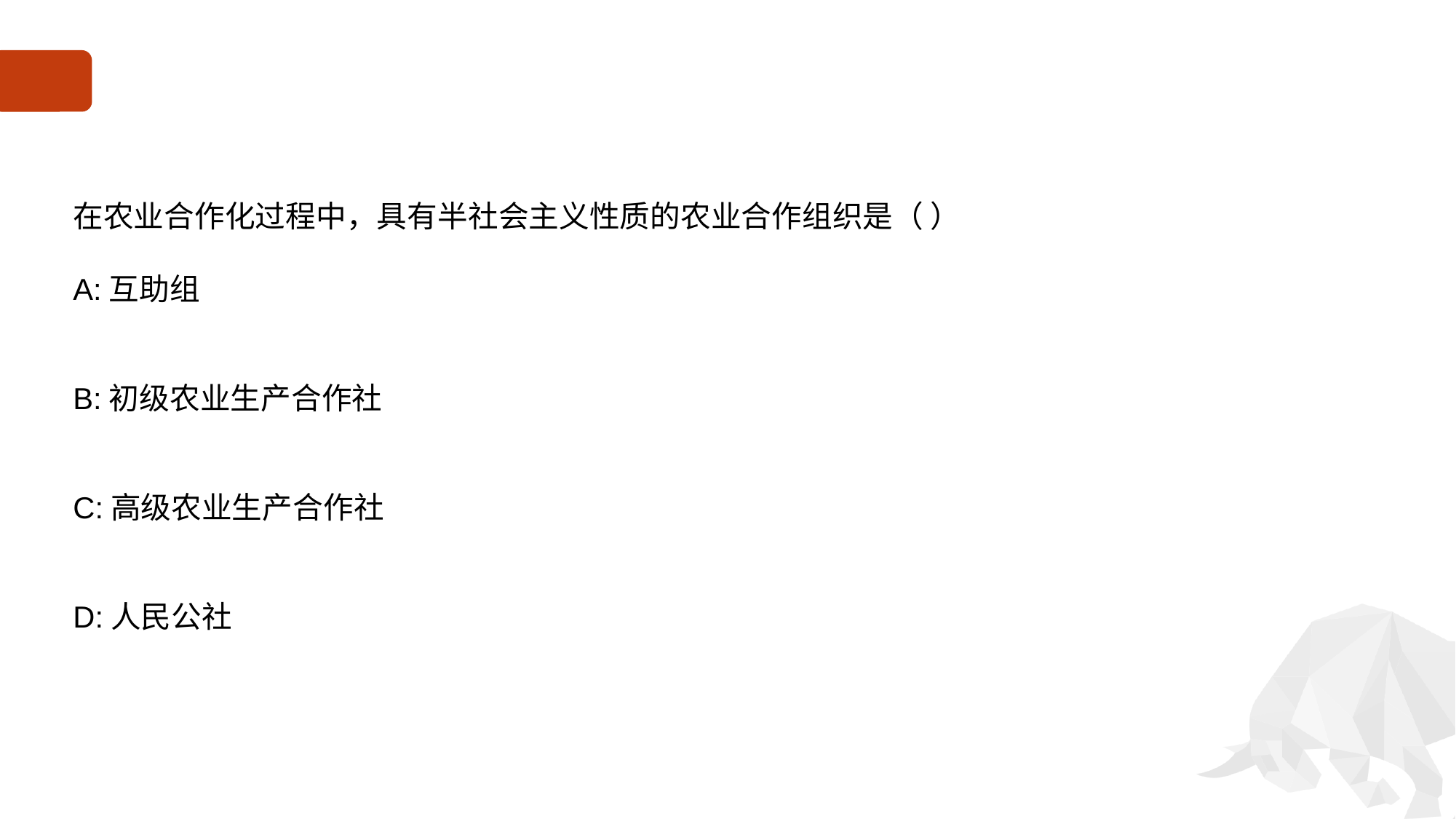

#
在农业合作化过程中，具有半社会主义性质的农业合作组织是（ ）

A:互助组

B:初级农业生产合作社

C:高级农业生产合作社

D:人民公社